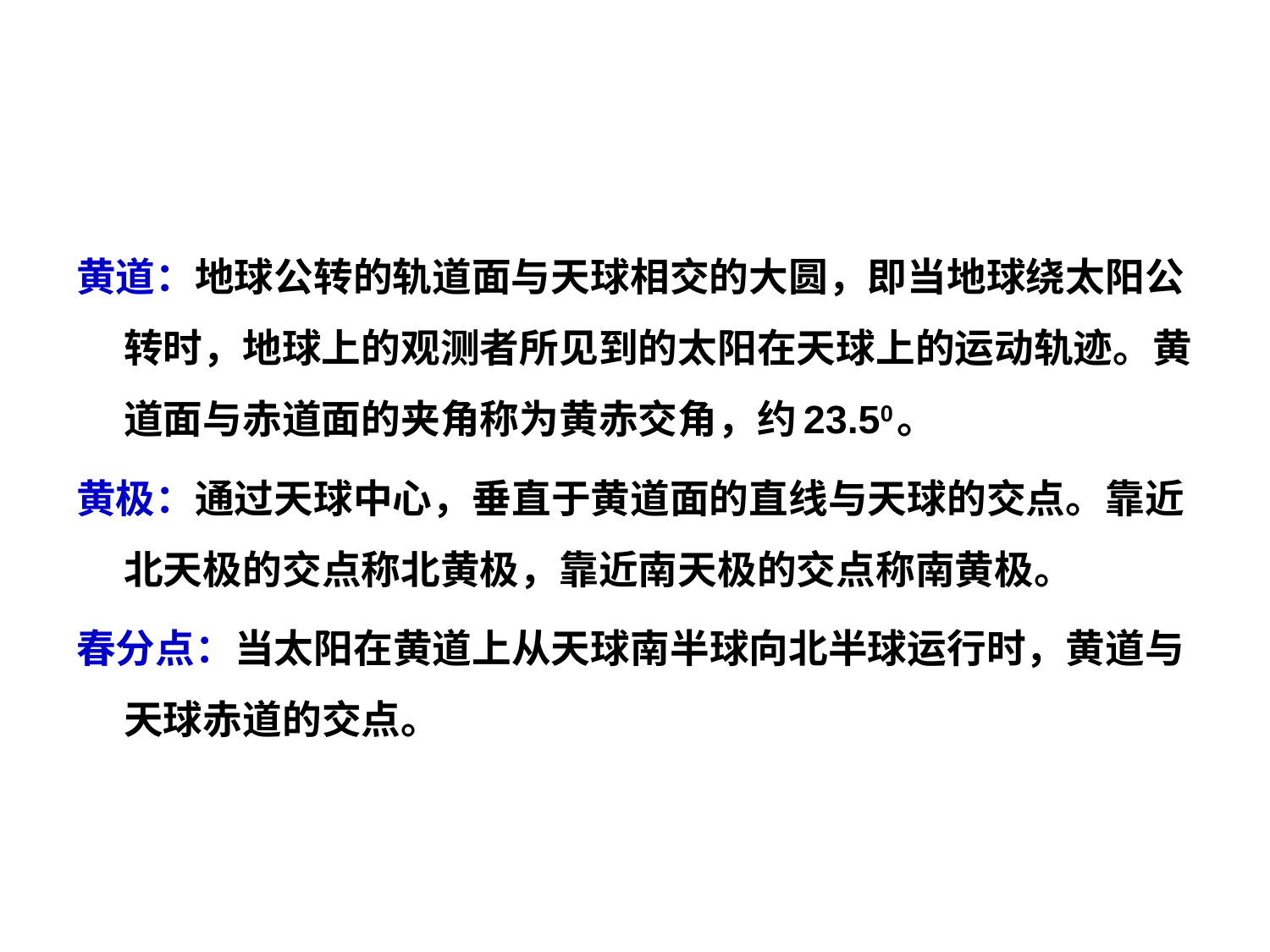

#
黄道：地球公转的轨道面与天球相交的大圆，即当地球绕太阳公转时，地球上的观测者所见到的太阳在天球上的运动轨迹。黄道面与赤道面的夹角称为黄赤交角，约23.50。
黄极：通过天球中心，垂直于黄道面的直线与天球的交点。靠近北天极的交点称北黄极，靠近南天极的交点称南黄极。
春分点：当太阳在黄道上从天球南半球向北半球运行时，黄道与天球赤道的交点。